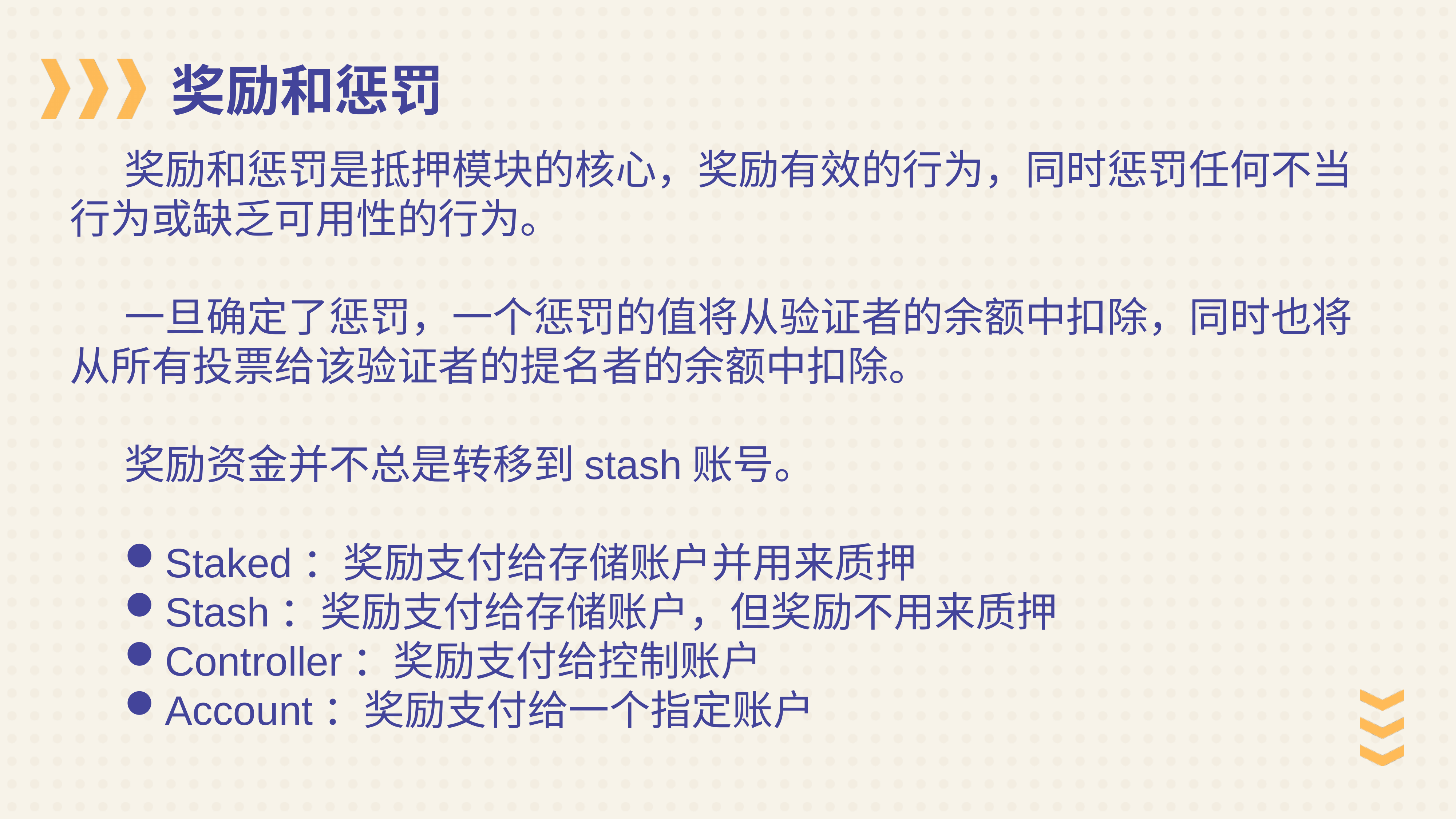

奖励和惩罚

	奖励和惩罚是抵押模块的核心，奖励有效的行为，同时惩罚任何不当行为或缺乏可用性的行为。

	一旦确定了惩罚，一个惩罚的值将从验证者的余额中扣除，同时也将从所有投票给该验证者的提名者的余额中扣除。

	奖励资金并不总是转移到stash账号。

Staked：奖励支付给存储账户并用来质押
Stash：奖励支付给存储账户，但奖励不用来质押
Controller：奖励支付给控制账户
Account：奖励支付给一个指定账户